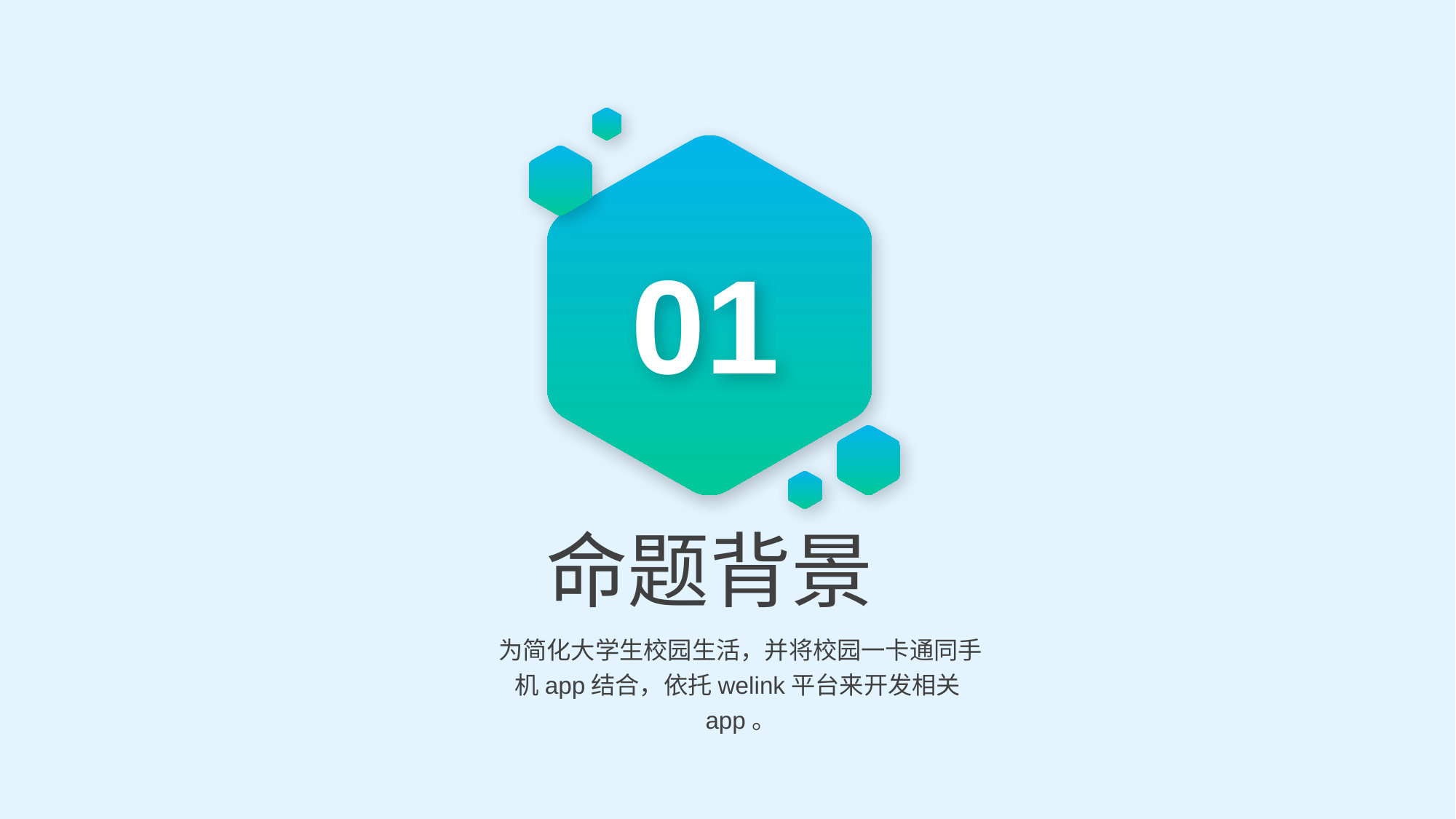

01

命题背景
为简化大学生校园生活，并将校园一卡通同手机app结合，依托welink平台来开发相关app。